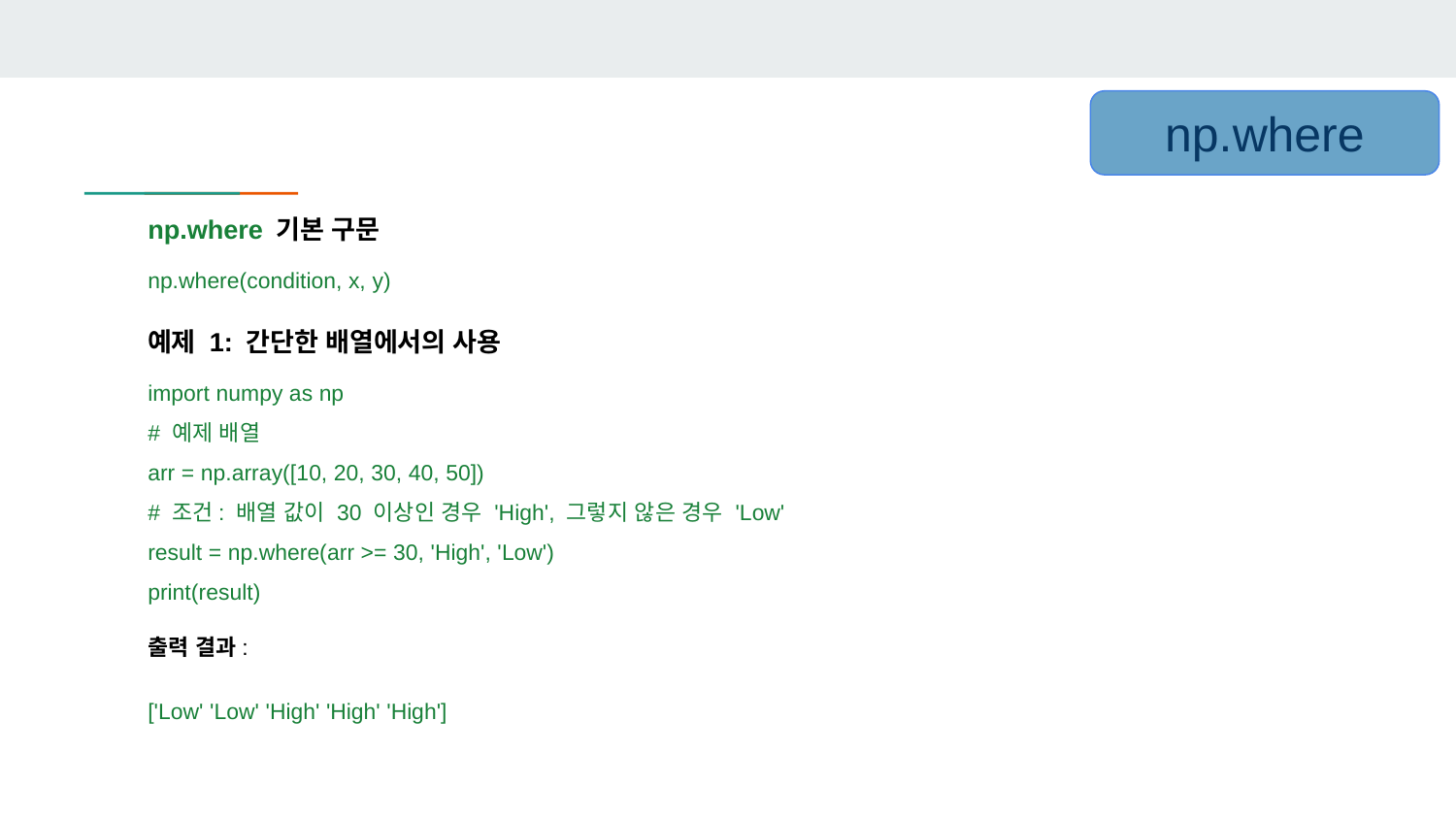

np.where
np.where 기본 구문
np.where(condition, x, y)
예제 1: 간단한 배열에서의 사용
import numpy as np
# 예제 배열
arr = np.array([10, 20, 30, 40, 50])
# 조건: 배열 값이 30 이상인 경우 'High', 그렇지 않은 경우 'Low'
result = np.where(arr >= 30, 'High', 'Low')
print(result)
출력 결과:
['Low' 'Low' 'High' 'High' 'High']